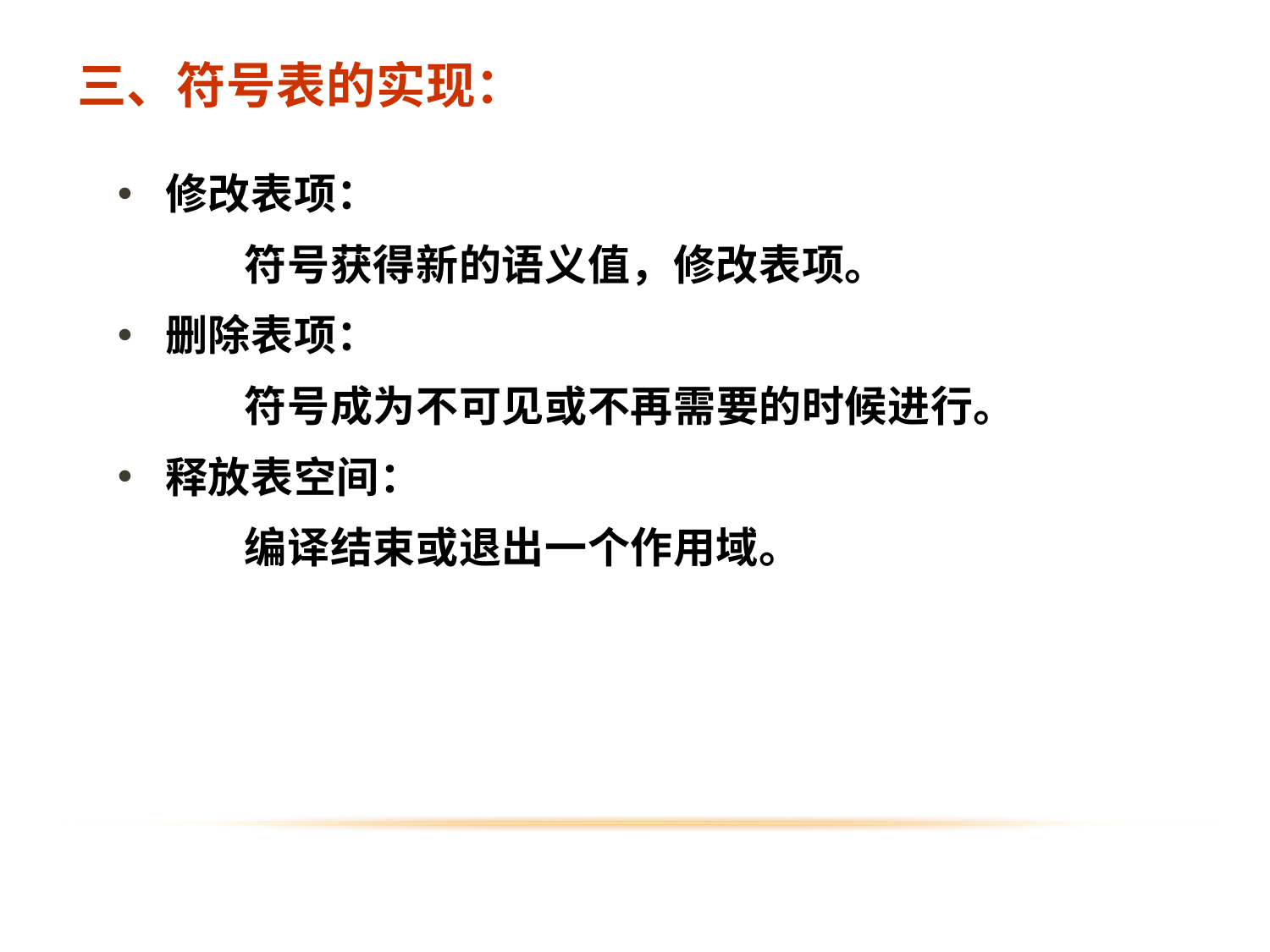

三、符号表的实现：
修改表项：
符号获得新的语义值，修改表项。
删除表项：
符号成为不可见或不再需要的时候进行。
释放表空间：
编译结束或退出一个作用域。